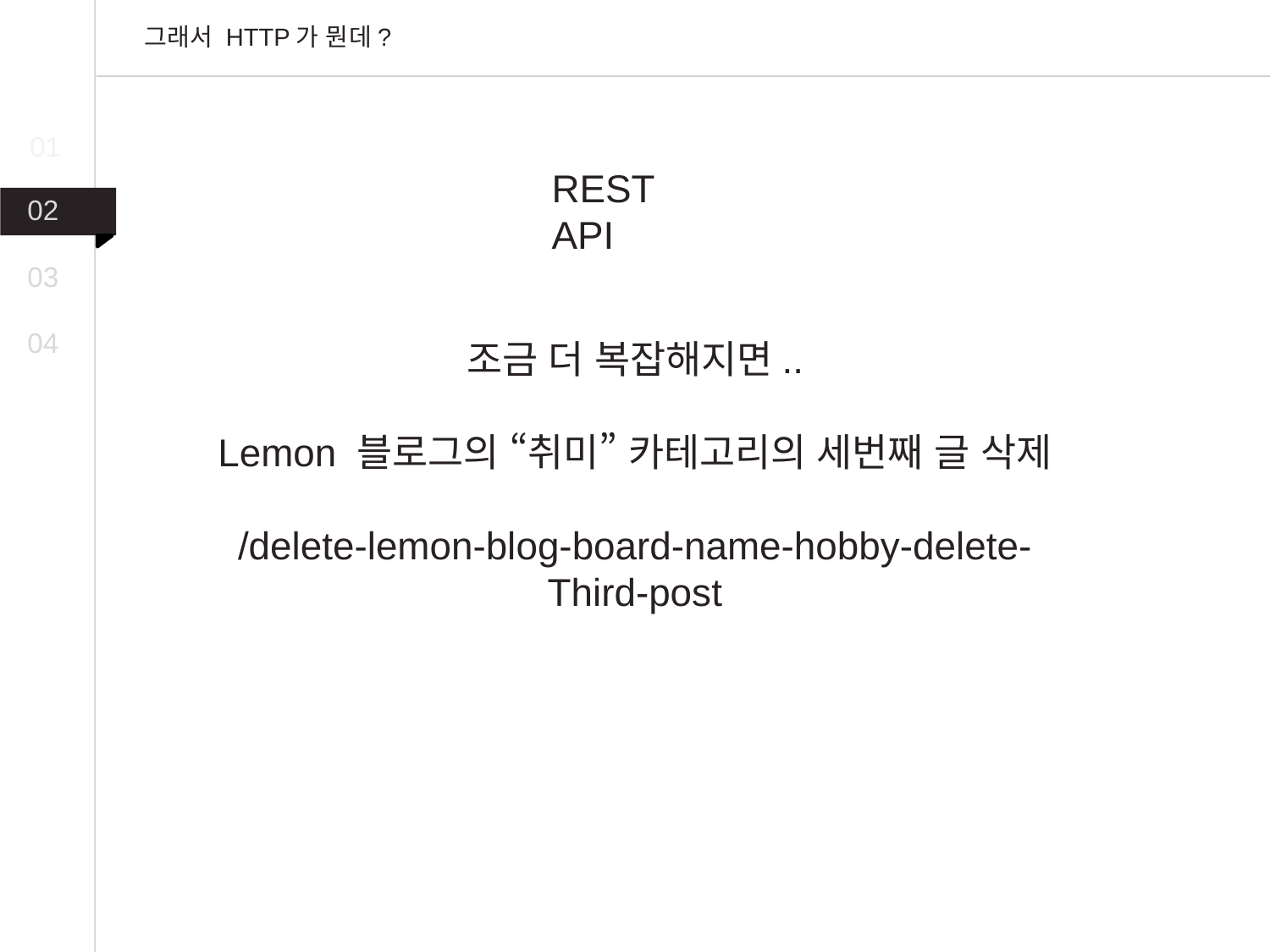

그래서 HTTP가 뭔데?
01
REST API
02

03
04
조금 더 복잡해지면..

Lemon 블로그의 “취미” 카테고리의 세번째 글 삭제

/delete-lemon-blog-board-name-hobby-delete-
Third-post